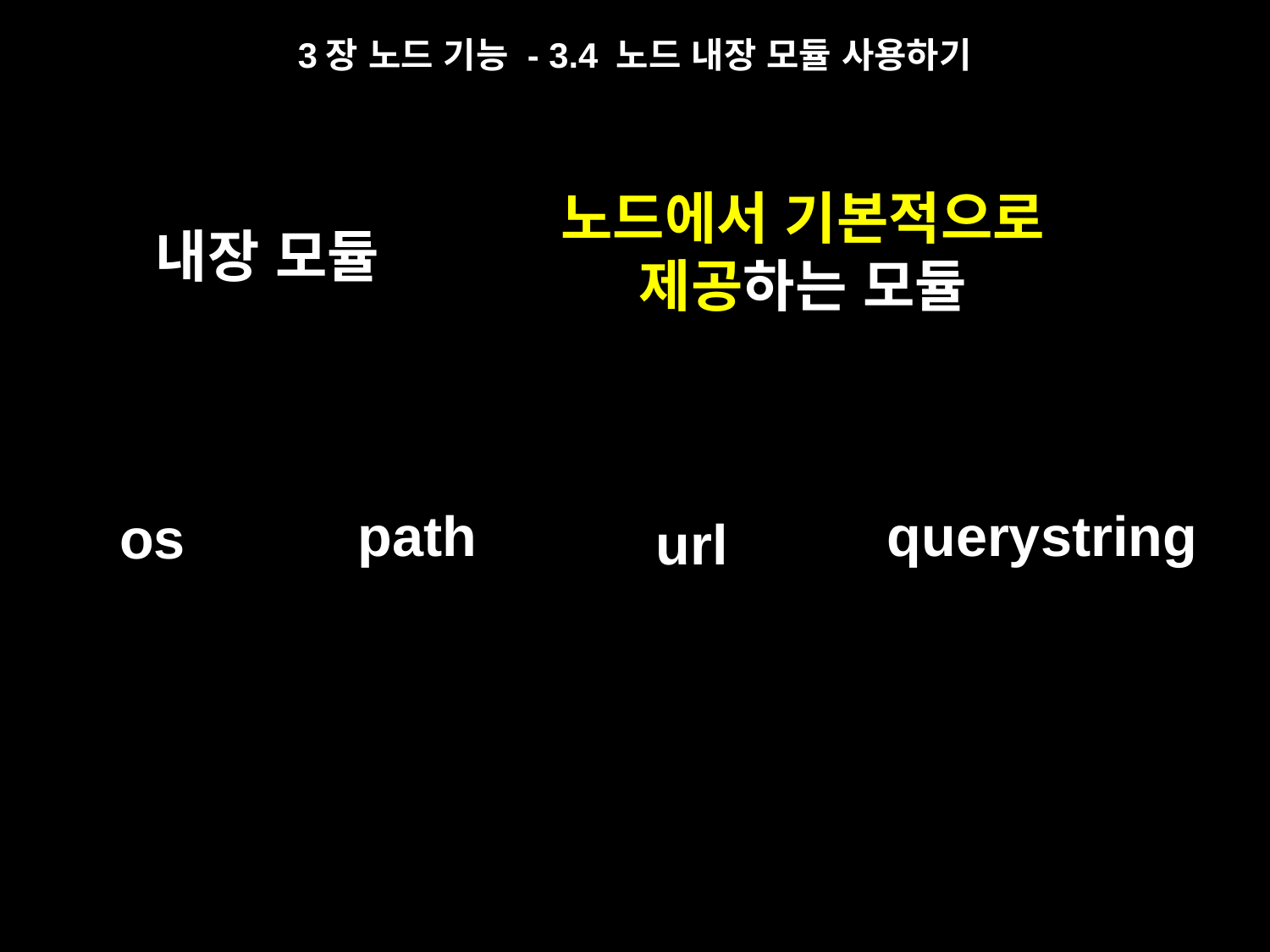

3장 노드 기능 - 3.4 노드 내장 모듈 사용하기
노드에서 기본적으로
제공하는 모듈
내장 모듈
path
querystring
os
url